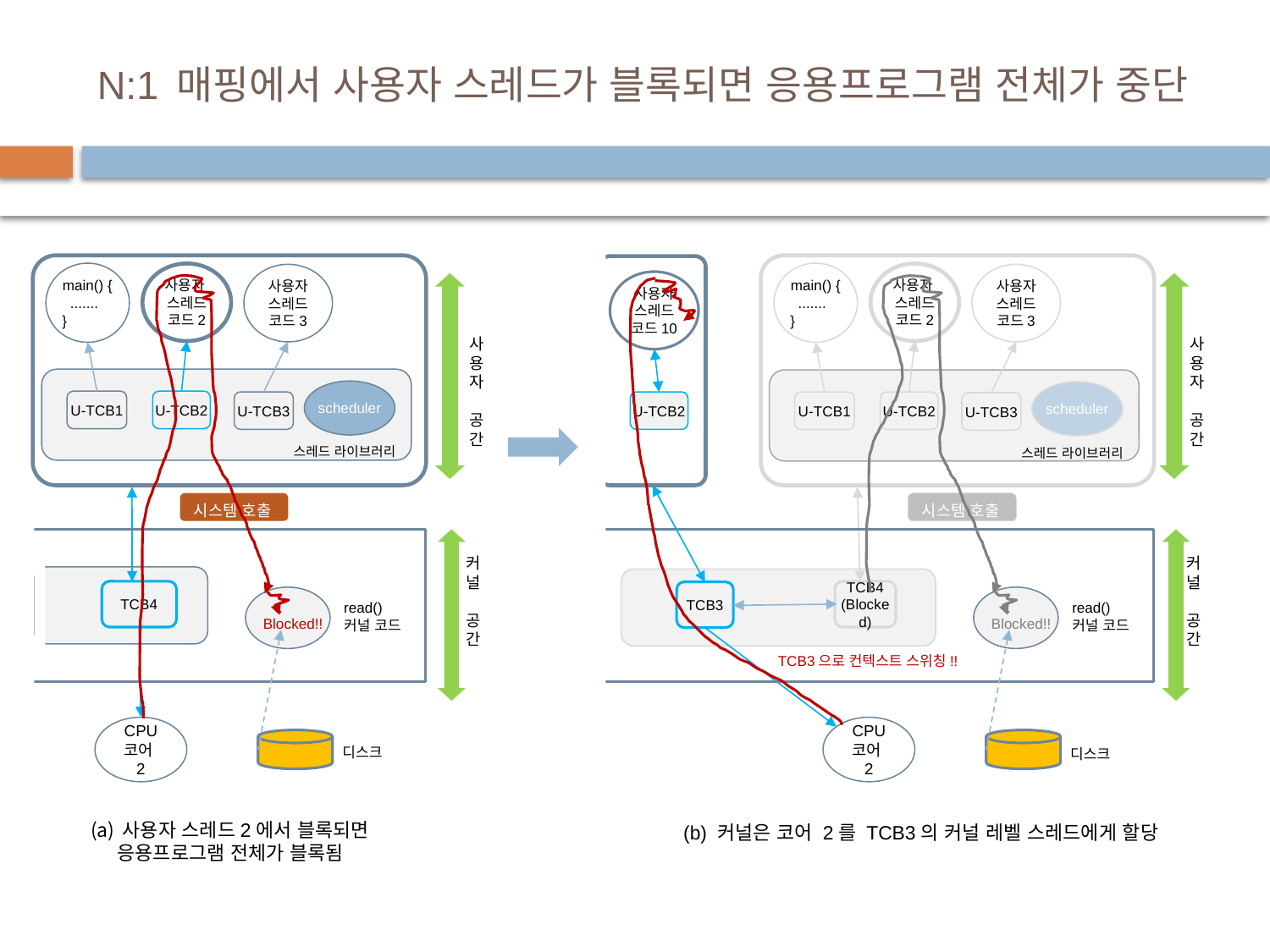

# N:1 매핑에서 사용자 스레드가 블록되면 응용프로그램 전체가 중단

main() {
   .......
 }
main() {
   .......
 }
사용자
스레드
코드2
사용자
스레드
코드2
사용자 스레드
코드3
사용자 스레드
코드3
사용자 스레드
코드10

사용자

공
간
사용자

공
간

scheduler
scheduler
U-TCB2
U-TCB1
U-TCB3
U-TCB2
U-TCB2
U-TCB1
U-TCB3

   스레드 라이브러리
   스레드 라이브러리
시스템 호출
시스템 호출

커
널

공
간
커
널

공
간

TCB4
TCB4
(Blocked)
TCB3

read()
커널 코드
read()
커널 코드
Blocked!!
Blocked!!
TCB3으로 컨텍스트 스위칭!!
CPU
코어2
CPU
코어2

디스크
디스크
사용자 스레드2에서 블록되면
    응용프로그램 전체가 블록됨
(b) 커널은 코어 2를 TCB3의 커널 레벨 스레드에게 할당